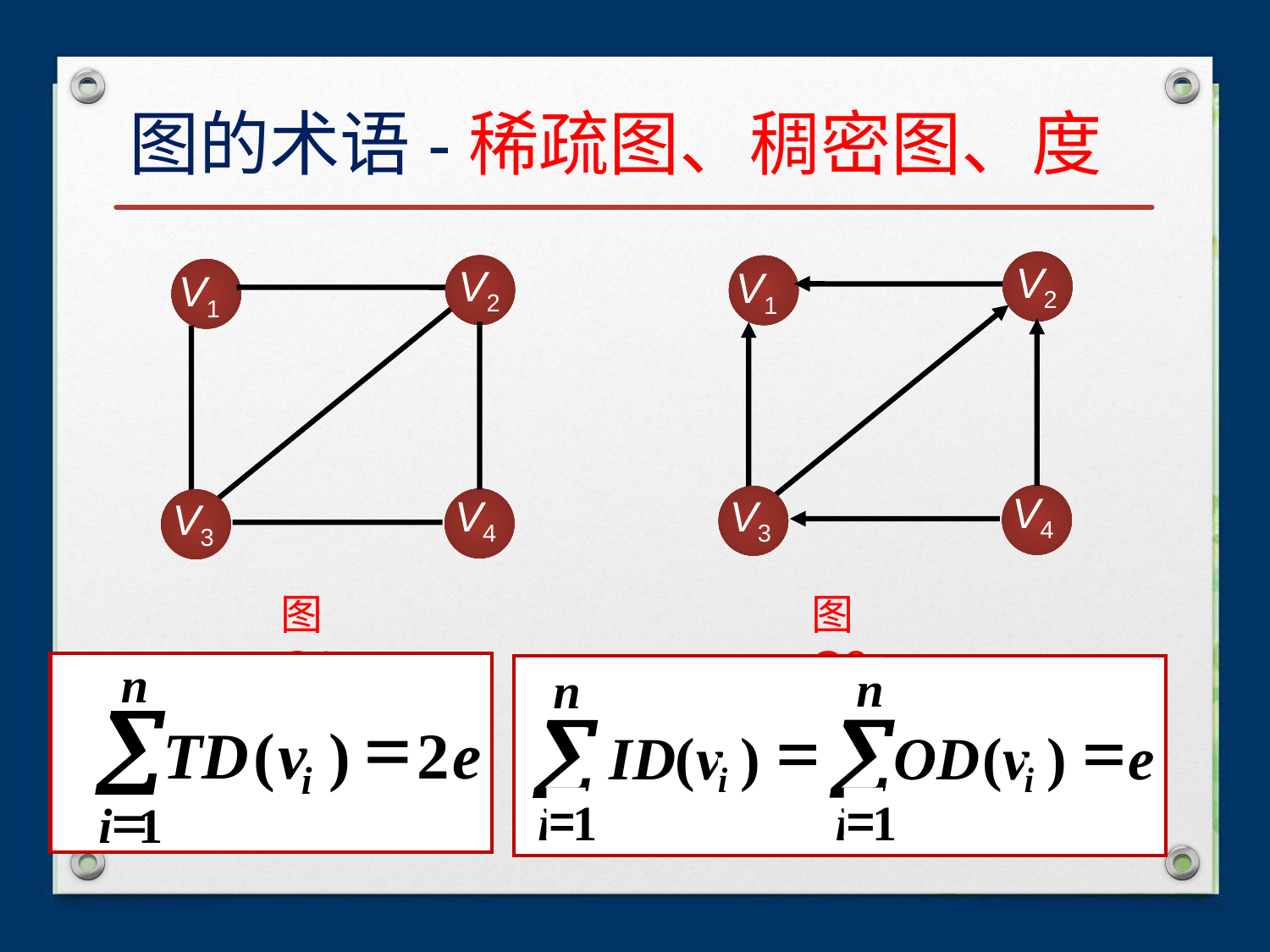

# 图的术语-稀疏图、稠密图、度

V2

V1

V4

V3

V2

V1

V4

V3

图G1
图G2

n
∑
=
TD
(
v
)
2
e
i
=
1
i

n
n
∑
∑
=
=
ID
(
v
)
OD
(
v
)
e
i
i
=
=
1
1
i
i